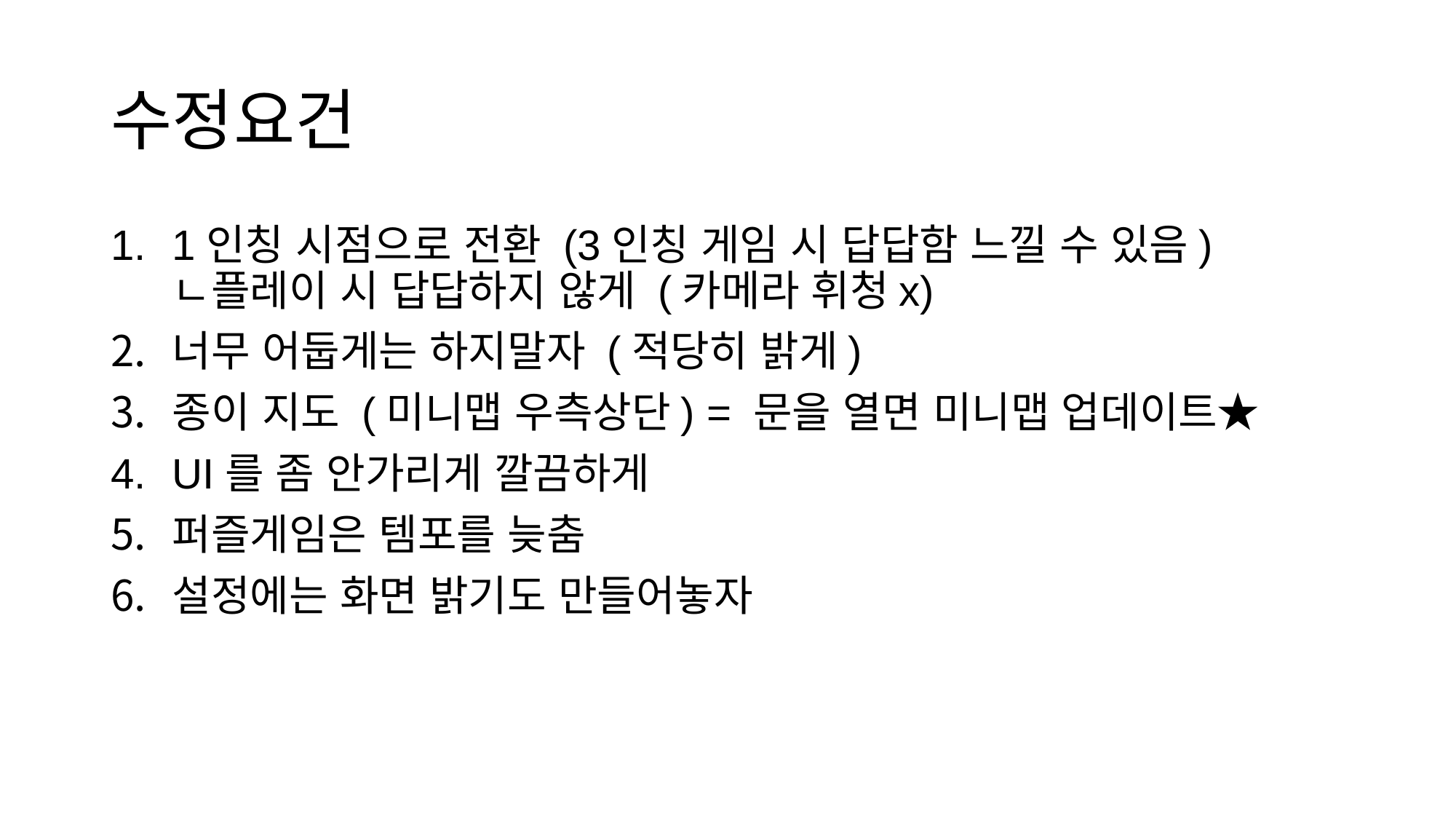

# 수정요건
1인칭 시점으로 전환 (3인칭 게임 시 답답함 느낄 수 있음)
ㄴ플레이 시 답답하지 않게 (카메라 휘청x)
너무 어둡게는 하지말자 (적당히 밝게)
종이 지도 (미니맵 우측상단) = 문을 열면 미니맵 업데이트★
UI를 좀 안가리게 깔끔하게
퍼즐게임은 템포를 늦춤
설정에는 화면 밝기도 만들어놓자